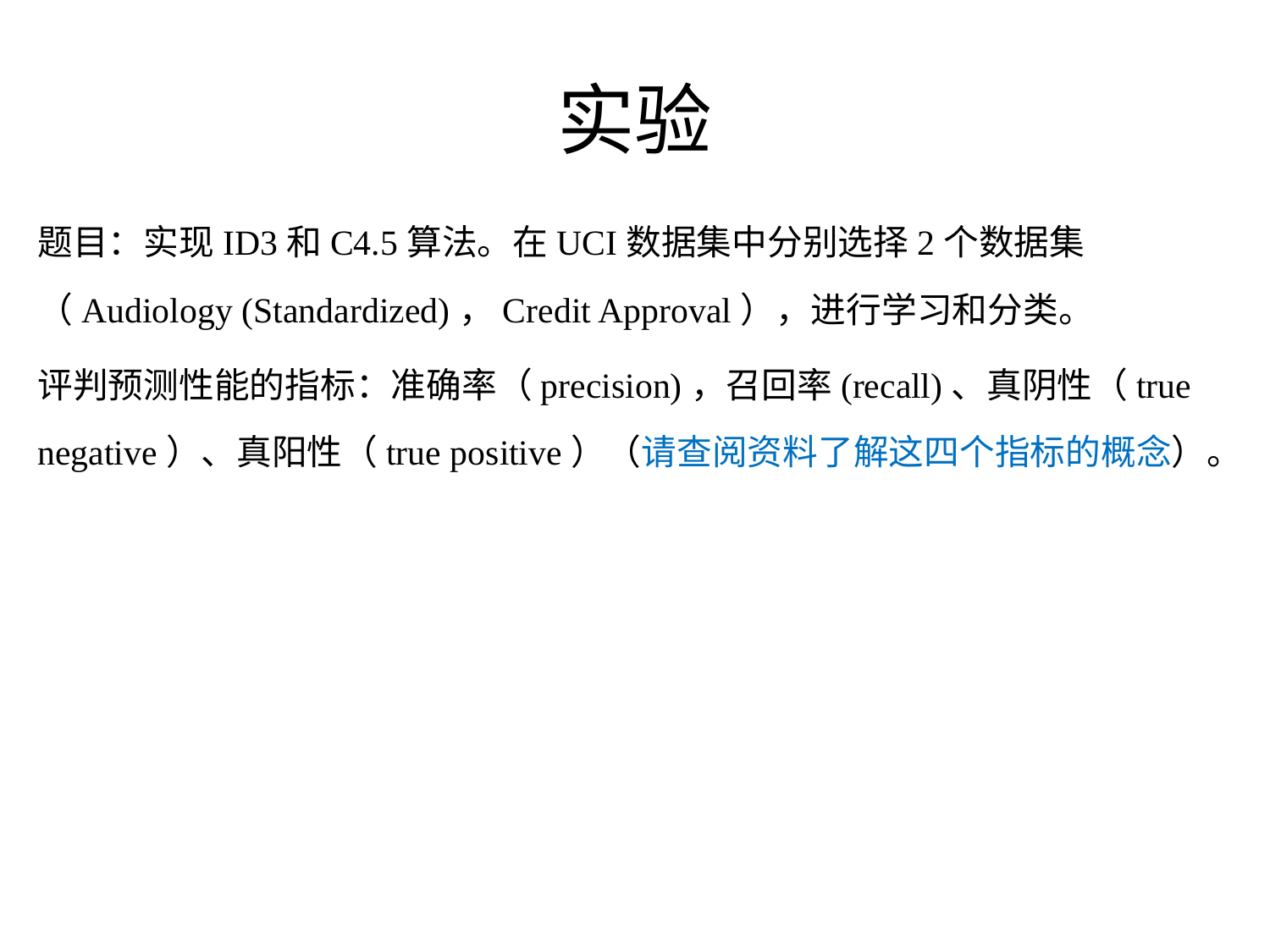

# 实验
题目：实现ID3和C4.5算法。在UCI数据集中分别选择2个数据集（Audiology (Standardized)，Credit Approval），进行学习和分类。
评判预测性能的指标：准确率（precision)，召回率(recall)、真阴性（true negative）、真阳性（true positive）（请查阅资料了解这四个指标的概念）。